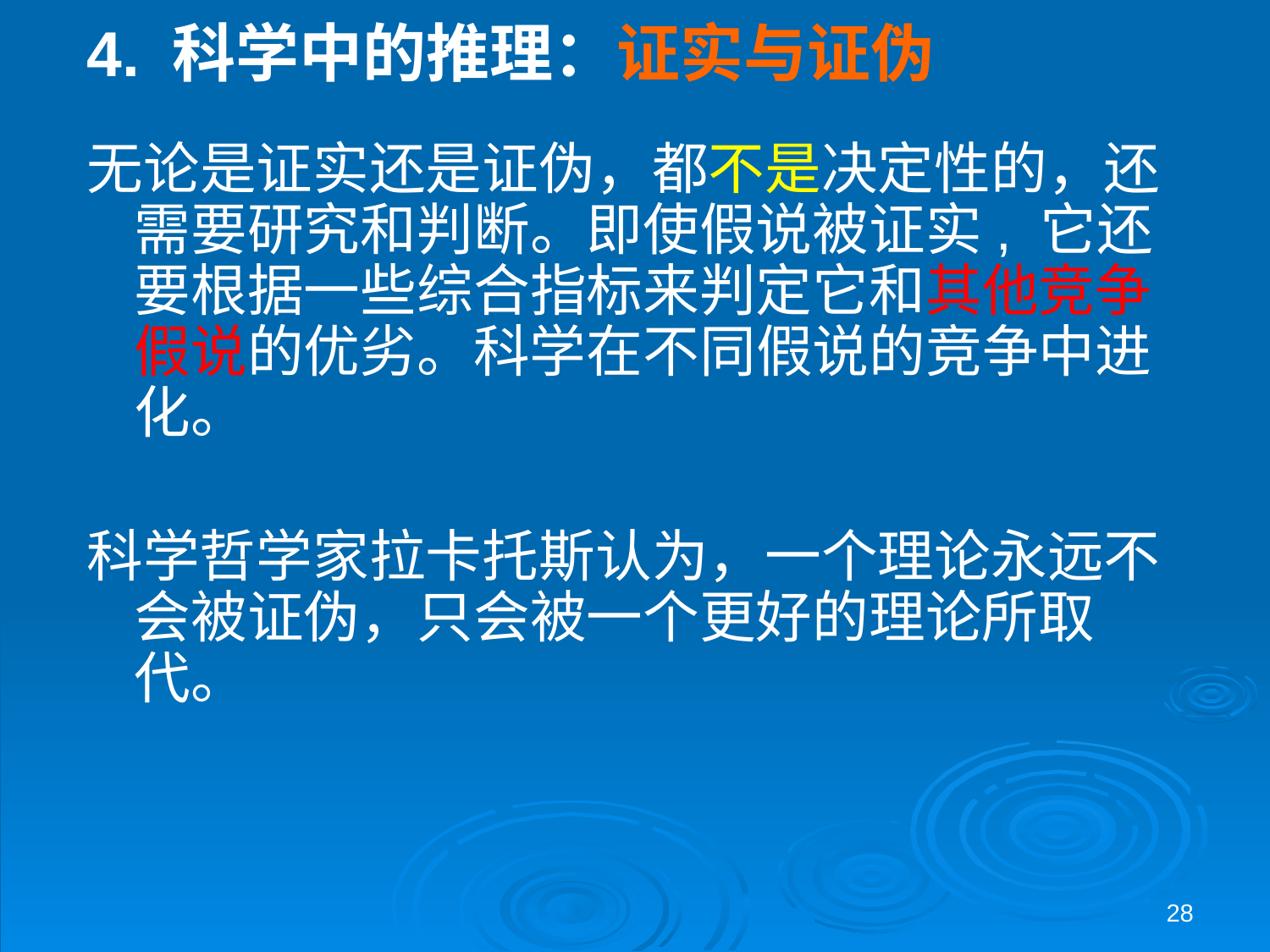

4. 科学中的推理：证实与证伪

无论是证实还是证伪，都不是决定性的，还需要研究和判断。即使假说被证实, 它还要根据一些综合指标来判定它和其他竞争假说的优劣。科学在不同假说的竞争中进化。

科学哲学家拉卡托斯认为，一个理论永远不会被证伪，只会被一个更好的理论所取代。

28